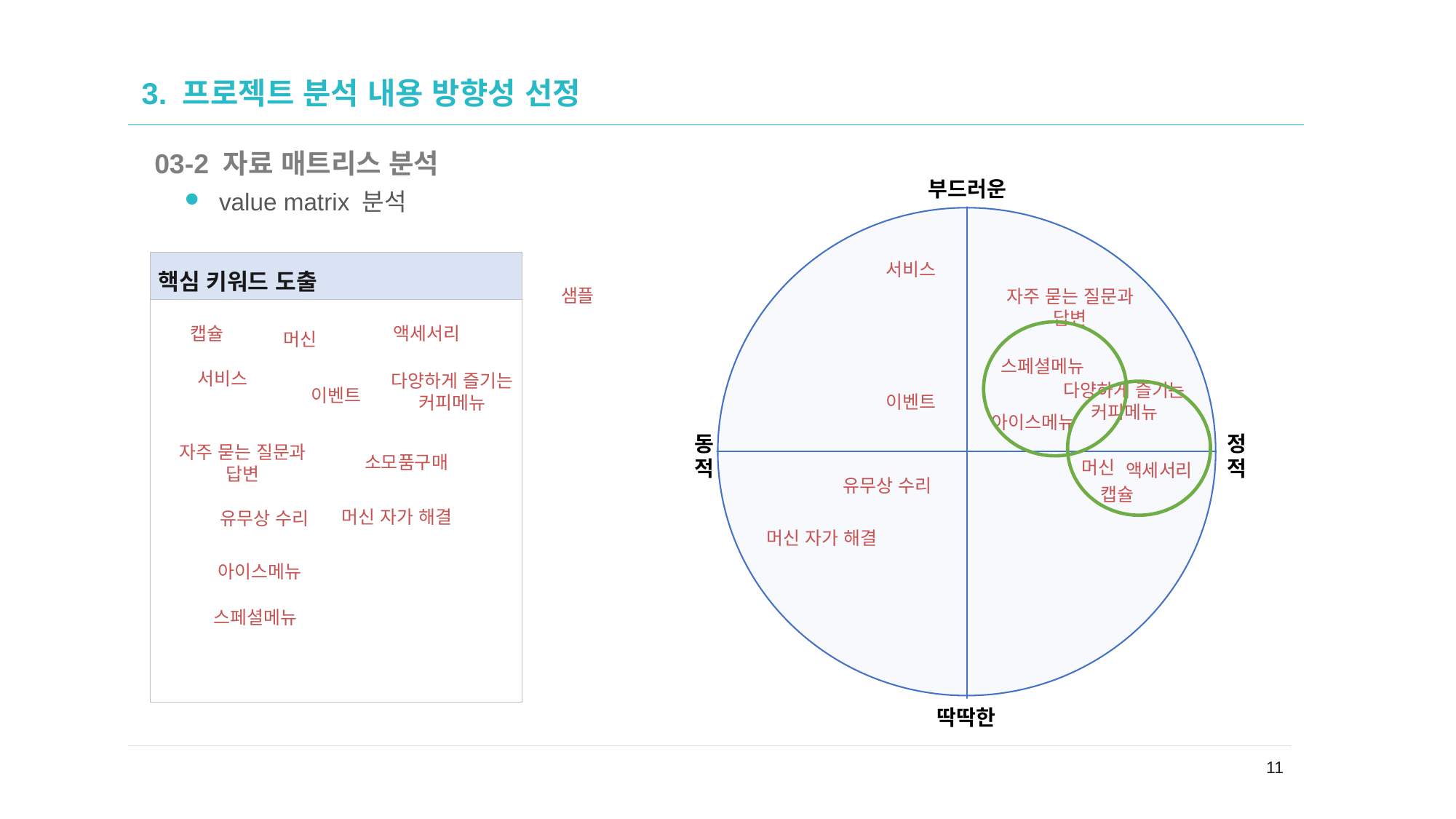

02
# 3. 프로젝트 분석 내용 방향성 선정
03-2 자료 매트리스 분석
value matrix 분석
| 핵심 키워드 도출 |
| --- |
|  |
서비스
샘플
자주 묻는 질문과 답변
액세서리
캡슐

머신
스페셜메뉴
서비스
다양하게 즐기는 커피메뉴
다양하게 즐기는 커피메뉴
이벤트

이벤트
아이스메뉴
자주 묻는 질문과 답변
소모품구매
머신
액세서리
유무상 수리
캡슐
머신 자가 해결
유무상 수리
머신 자가 해결
아이스메뉴
스페셜메뉴
11